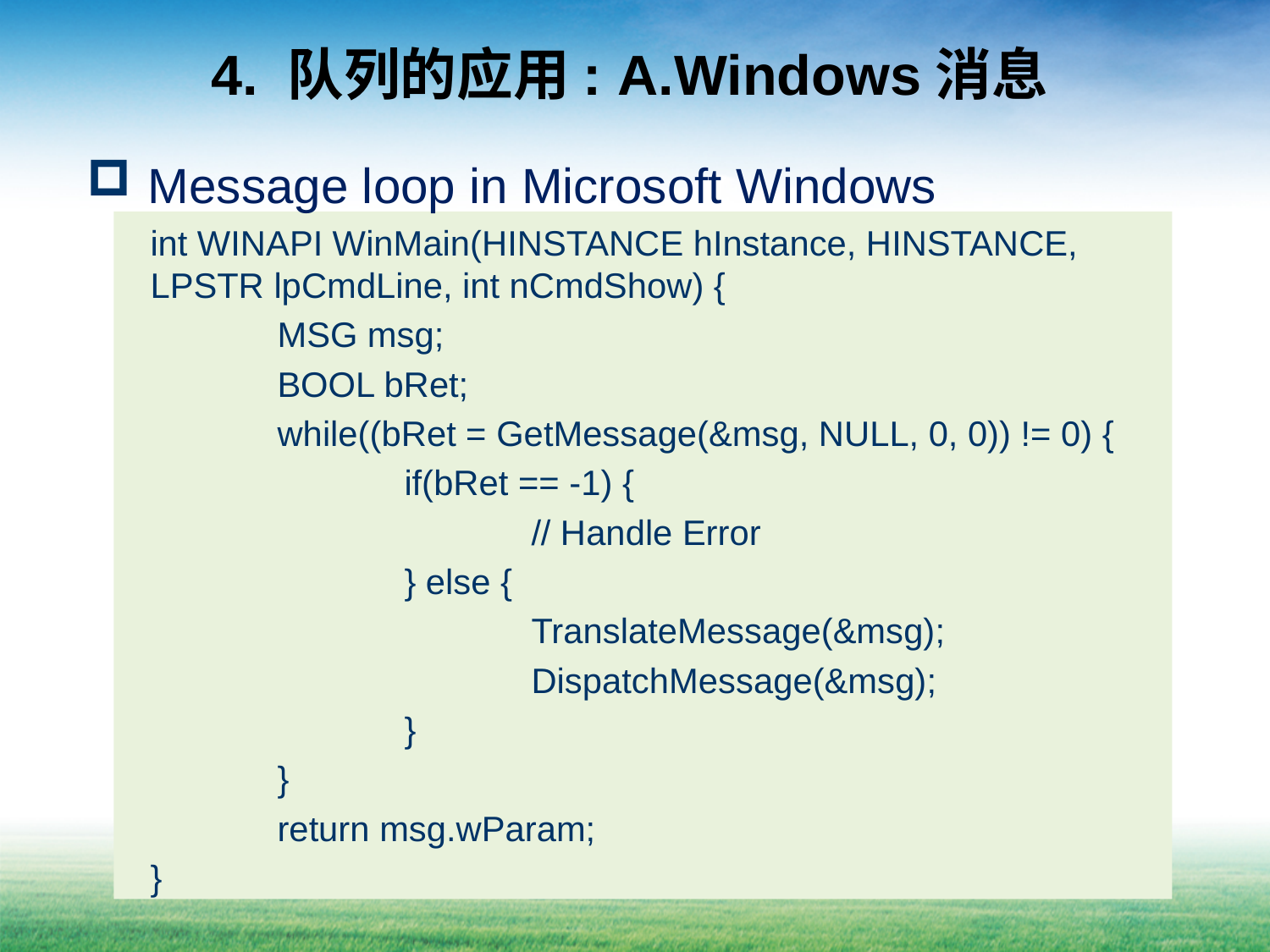

# 4. 队列的应用: A.Windows消息
 Message loop in Microsoft Windows
int WINAPI WinMain(HINSTANCE hInstance, HINSTANCE, LPSTR lpCmdLine, int nCmdShow) {
	MSG msg;
	BOOL bRet;
	while((bRet = GetMessage(&msg, NULL, 0, 0)) != 0) {
		if(bRet == -1) {
			// Handle Error
		} else {
			TranslateMessage(&msg);
			DispatchMessage(&msg);
		}
	}
	return msg.wParam;
}